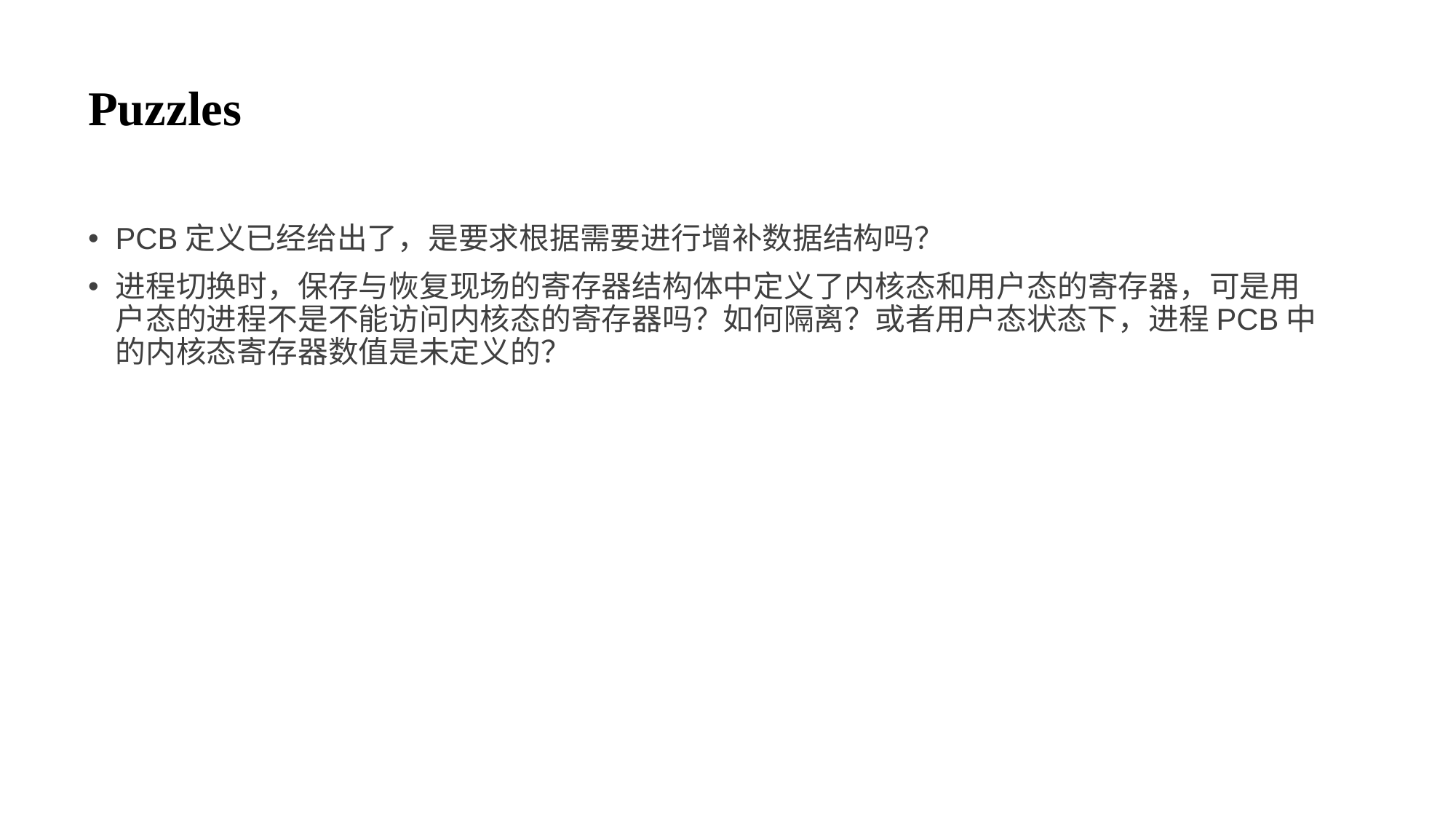

# Puzzles
PCB定义已经给出了，是要求根据需要进行增补数据结构吗？
进程切换时，保存与恢复现场的寄存器结构体中定义了内核态和用户态的寄存器，可是用户态的进程不是不能访问内核态的寄存器吗？如何隔离？或者用户态状态下，进程PCB中的内核态寄存器数值是未定义的？